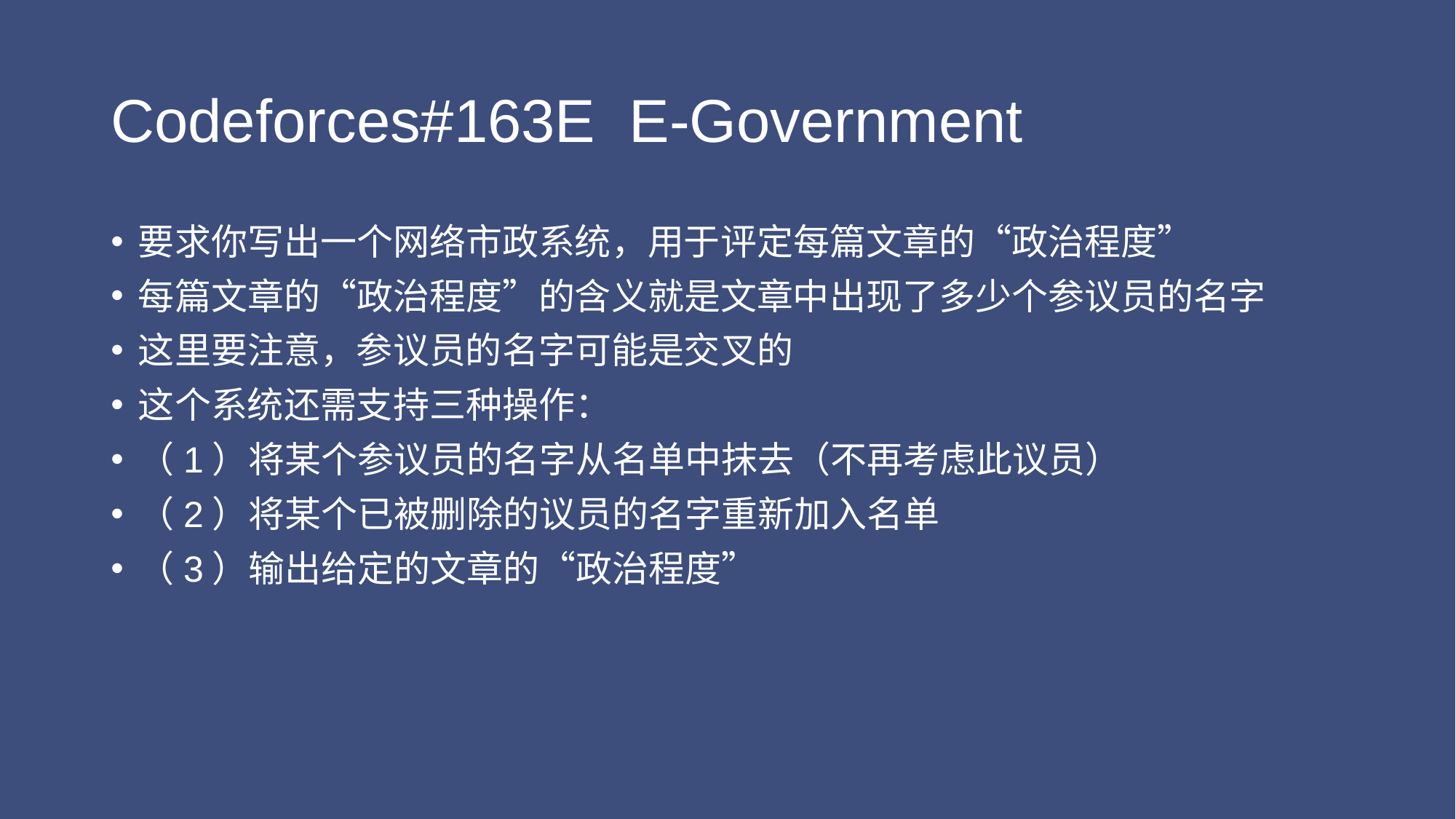

# Codeforces#163E  E-Government
要求你写出一个网络市政系统，用于评定每篇文章的“政治程度”
每篇文章的“政治程度”的含义就是文章中出现了多少个参议员的名字
这里要注意，参议员的名字可能是交叉的
这个系统还需支持三种操作：
（1）将某个参议员的名字从名单中抹去（不再考虑此议员）
（2）将某个已被删除的议员的名字重新加入名单
（3）输出给定的文章的“政治程度”